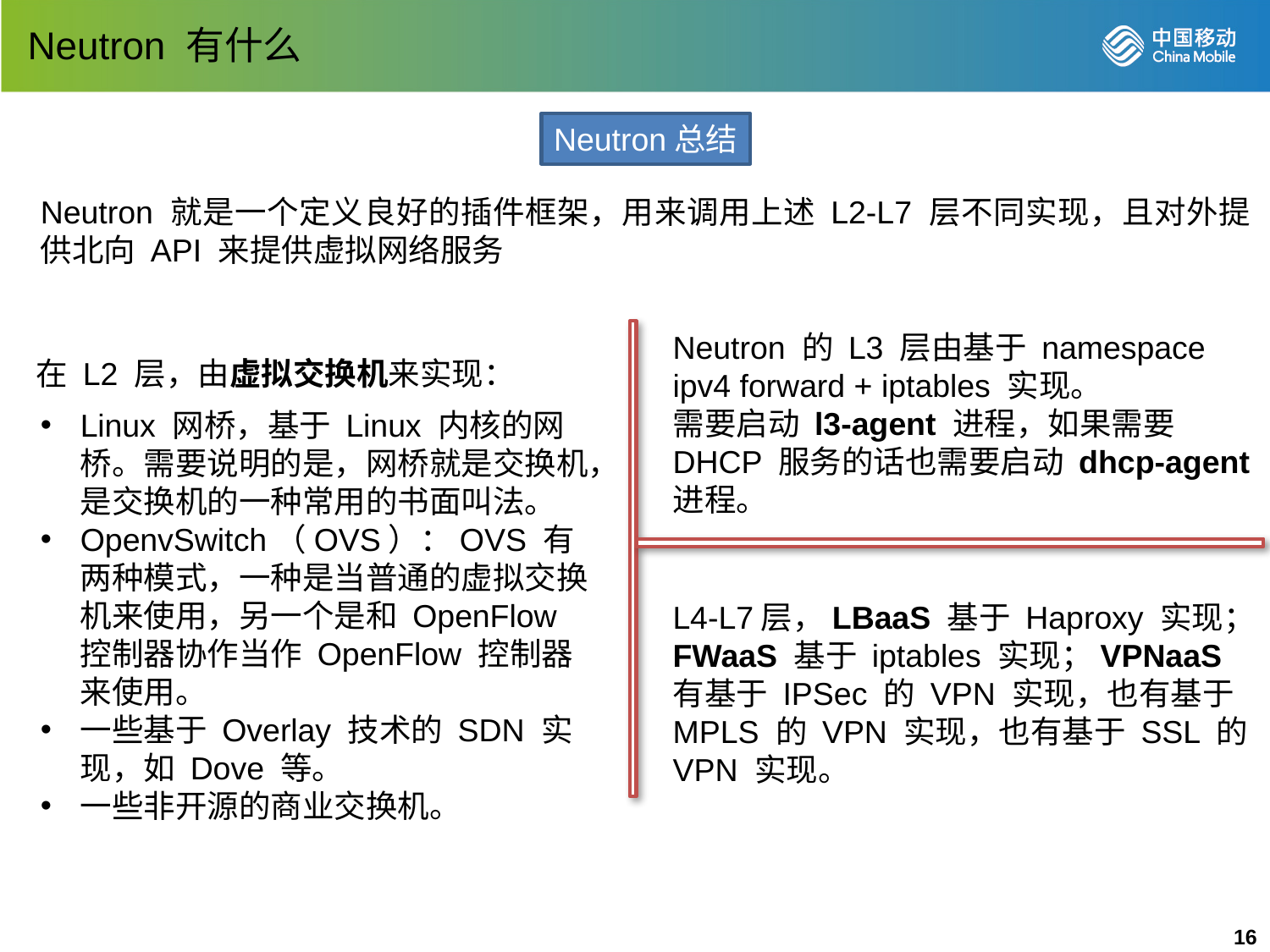

# Neutron 有什么
Neutron总结
Neutron 就是一个定义良好的插件框架，用来调用上述 L2-L7 层不同实现，且对外提供北向 API 来提供虚拟网络服务

Neutron 的 L3 层由基于 namespace ipv4 forward + iptables 实现。
需要启动 l3-agent 进程，如果需要 DHCP 服务的话也需要启动 dhcp-agent 进程。
在 L2 层，由虚拟交换机来实现：
Linux 网桥，基于 Linux 内核的网桥。需要说明的是，网桥就是交换机，是交换机的一种常用的书面叫法。
OpenvSwitch（OVS）：OVS 有两种模式，一种是当普通的虚拟交换机来使用，另一个是和 OpenFlow 控制器协作当作 OpenFlow 控制器来使用。
一些基于 Overlay 技术的 SDN 实现，如 Dove 等。
一些非开源的商业交换机。

L4-L7层，LBaaS 基于 Haproxy 实现；FWaaS 基于 iptables 实现；VPNaaS 有基于 IPSec 的 VPN 实现，也有基于 MPLS 的 VPN 实现，也有基于 SSL 的 VPN 实现。